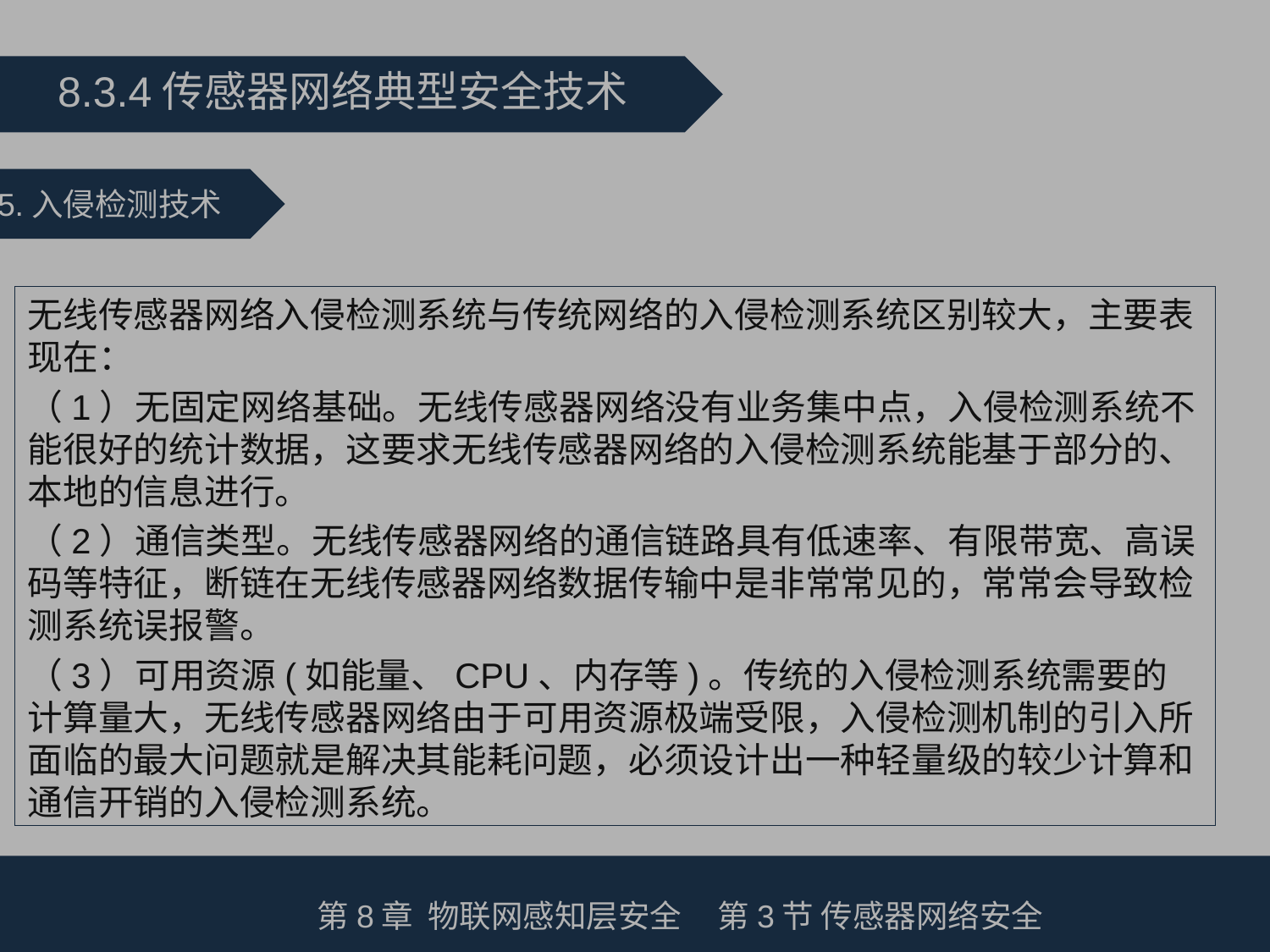

8.3.4传感器网络典型安全技术
5.入侵检测技术
无线传感器网络入侵检测系统与传统网络的入侵检测系统区别较大，主要表现在：
（1）无固定网络基础。无线传感器网络没有业务集中点，入侵检测系统不能很好的统计数据，这要求无线传感器网络的入侵检测系统能基于部分的、本地的信息进行。
（2）通信类型。无线传感器网络的通信链路具有低速率、有限带宽、高误码等特征，断链在无线传感器网络数据传输中是非常常见的，常常会导致检测系统误报警。
（3）可用资源(如能量、CPU、内存等)。传统的入侵检测系统需要的计算量大，无线传感器网络由于可用资源极端受限，入侵检测机制的引入所面临的最大问题就是解决其能耗问题，必须设计出一种轻量级的较少计算和通信开销的入侵检测系统。

第8章  物联网感知层安全     第3节 传感器网络安全